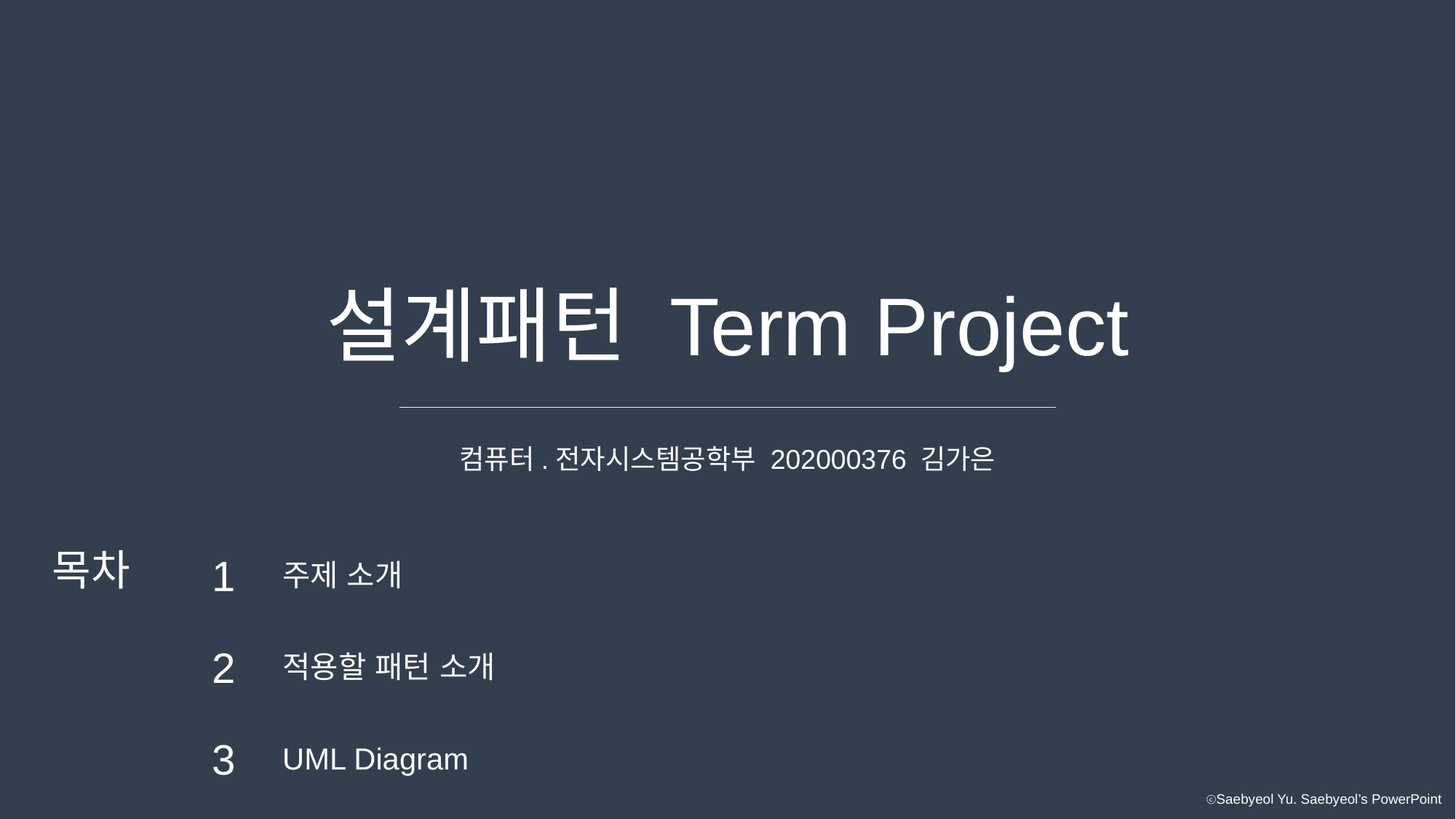

설계패턴 Term Project
컴퓨터.전자시스템공학부 202000376 김가은
목차
1
주제 소개
2
적용할 패턴 소개
3
UML Diagram